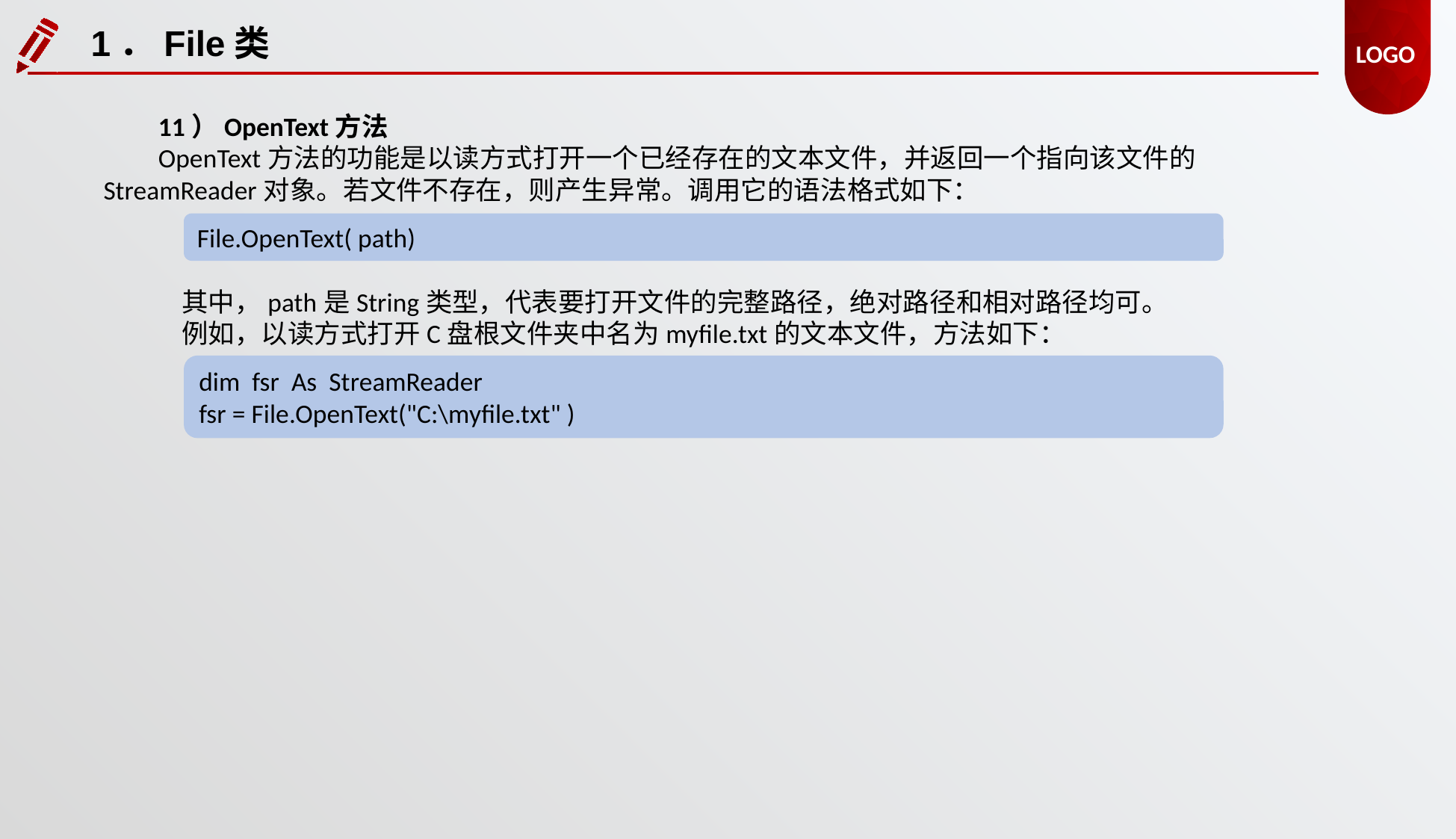

1．File类
11）OpenText方法
OpenText方法的功能是以读方式打开一个已经存在的文本文件，并返回一个指向该文件的StreamReader对象。若文件不存在，则产生异常。调用它的语法格式如下：
File.OpenText( path)
其中，path是String类型，代表要打开文件的完整路径，绝对路径和相对路径均可。
例如，以读方式打开C盘根文件夹中名为myfile.txt的文本文件，方法如下：
dim  fsr  As  StreamReader
fsr = File.OpenText("C:\myfile.txt" )